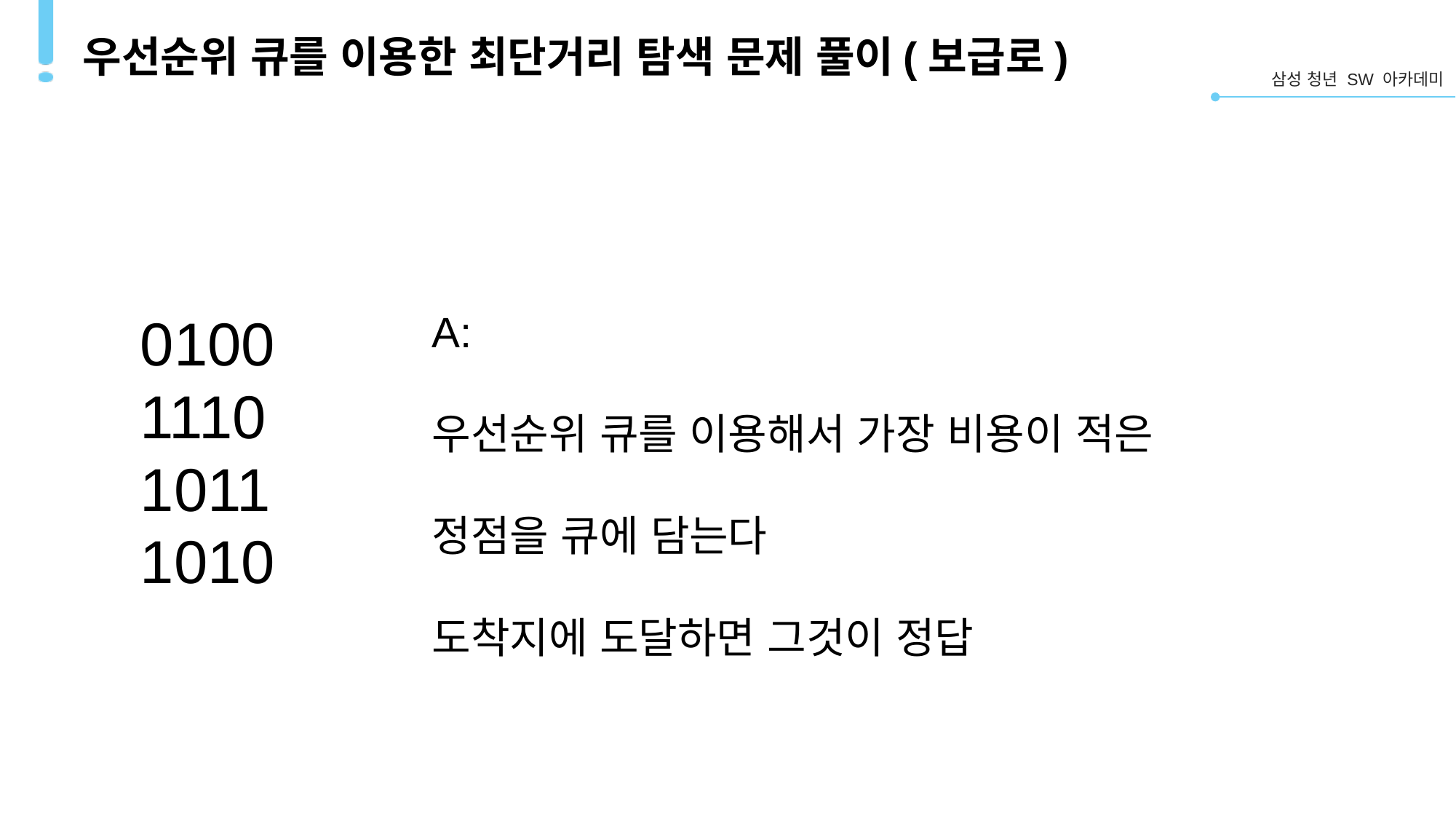

# 우선순위 큐를 이용한 최단거리 탐색 문제 풀이(보급로)
0100
1110
1011
1010
A:

우선순위 큐를 이용해서 가장 비용이 적은

정점을 큐에 담는다

도착지에 도달하면 그것이 정답